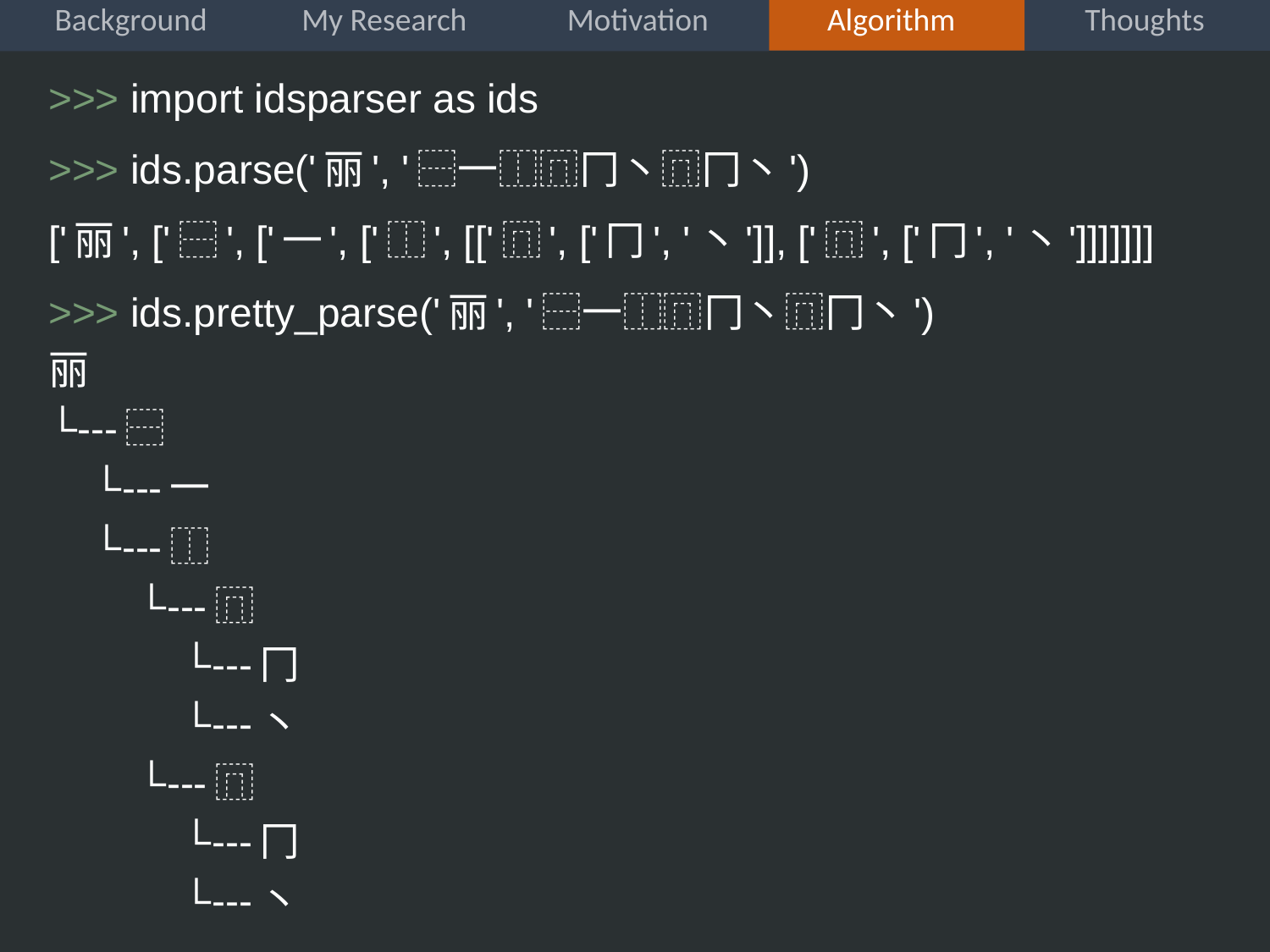

| Background | My Research | Motivation | Algorithm | Thoughts |
| --- | --- | --- | --- | --- |

>>> import idsparser as ids
>>> ids.parse('丽', '⿱一⿰⿵冂丶⿵冂丶')
['丽', ['⿱', ['一', ['⿰', [['⿵', ['冂', '丶']], ['⿵', ['冂', '丶']]]]]]]
>>> ids.pretty_parse('丽', '⿱一⿰⿵冂丶⿵冂丶')
丽
└---⿱
    └---一
    └---⿰
        └---⿵
            └---冂
            └---丶
        └---⿵
            └---冂
            └---丶